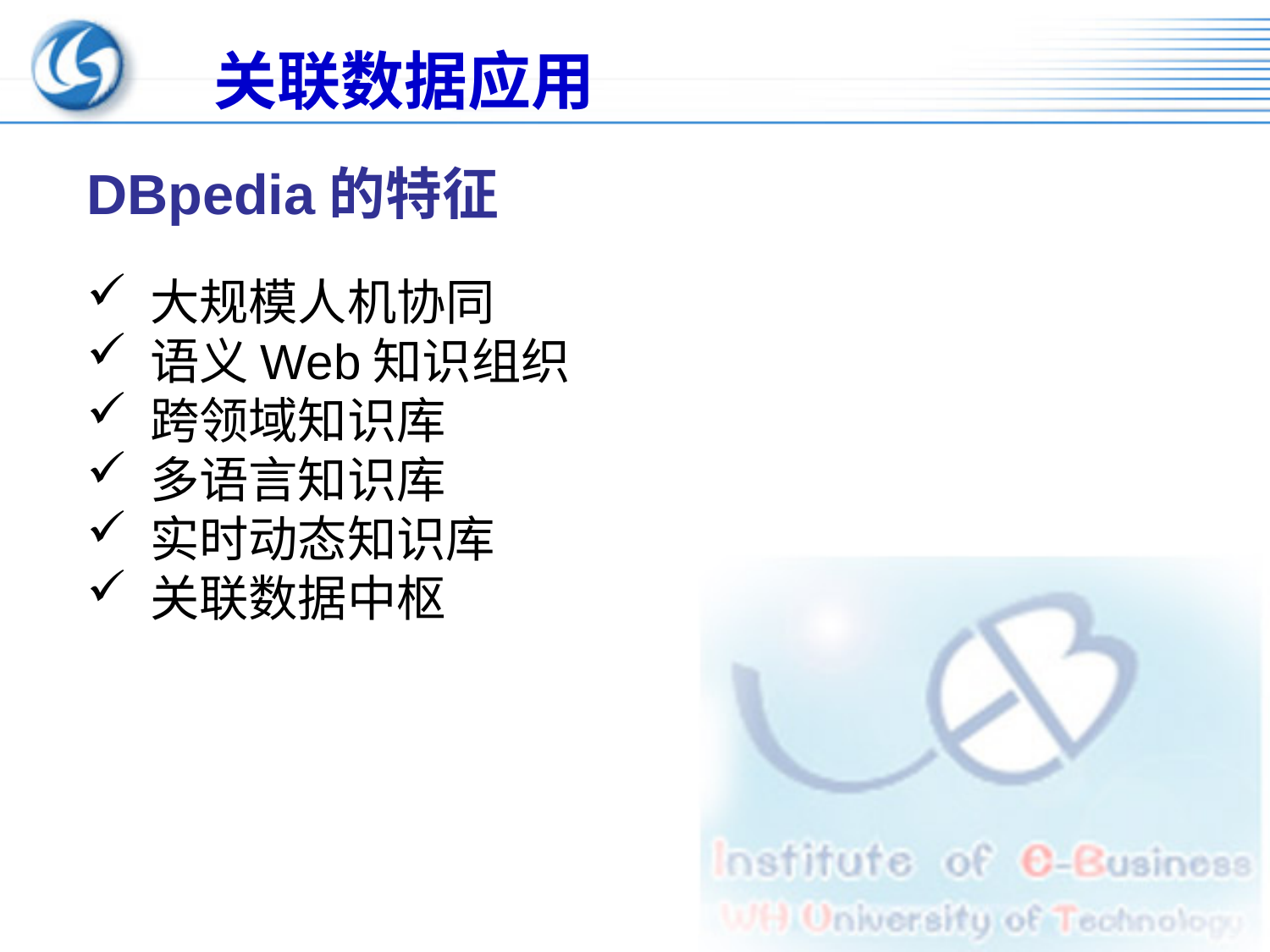

# 关联数据应用
DBpedia的特征
大规模人机协同
语义Web知识组织
跨领域知识库
多语言知识库
实时动态知识库
关联数据中枢